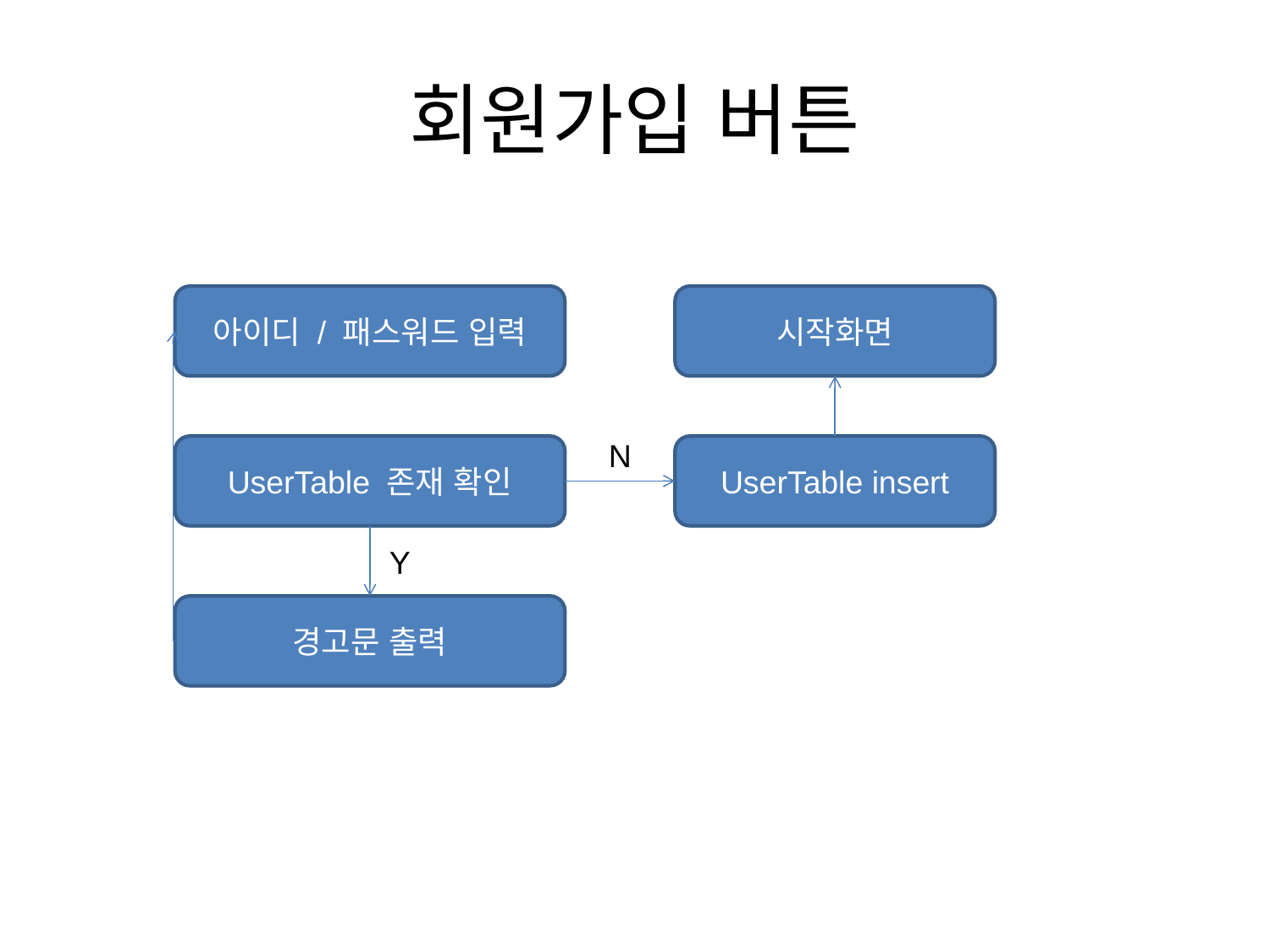

# 회원가입 버튼
아이디 / 패스워드 입력
시작화면
N
UserTable 존재 확인
UserTable insert
Y
경고문 출력